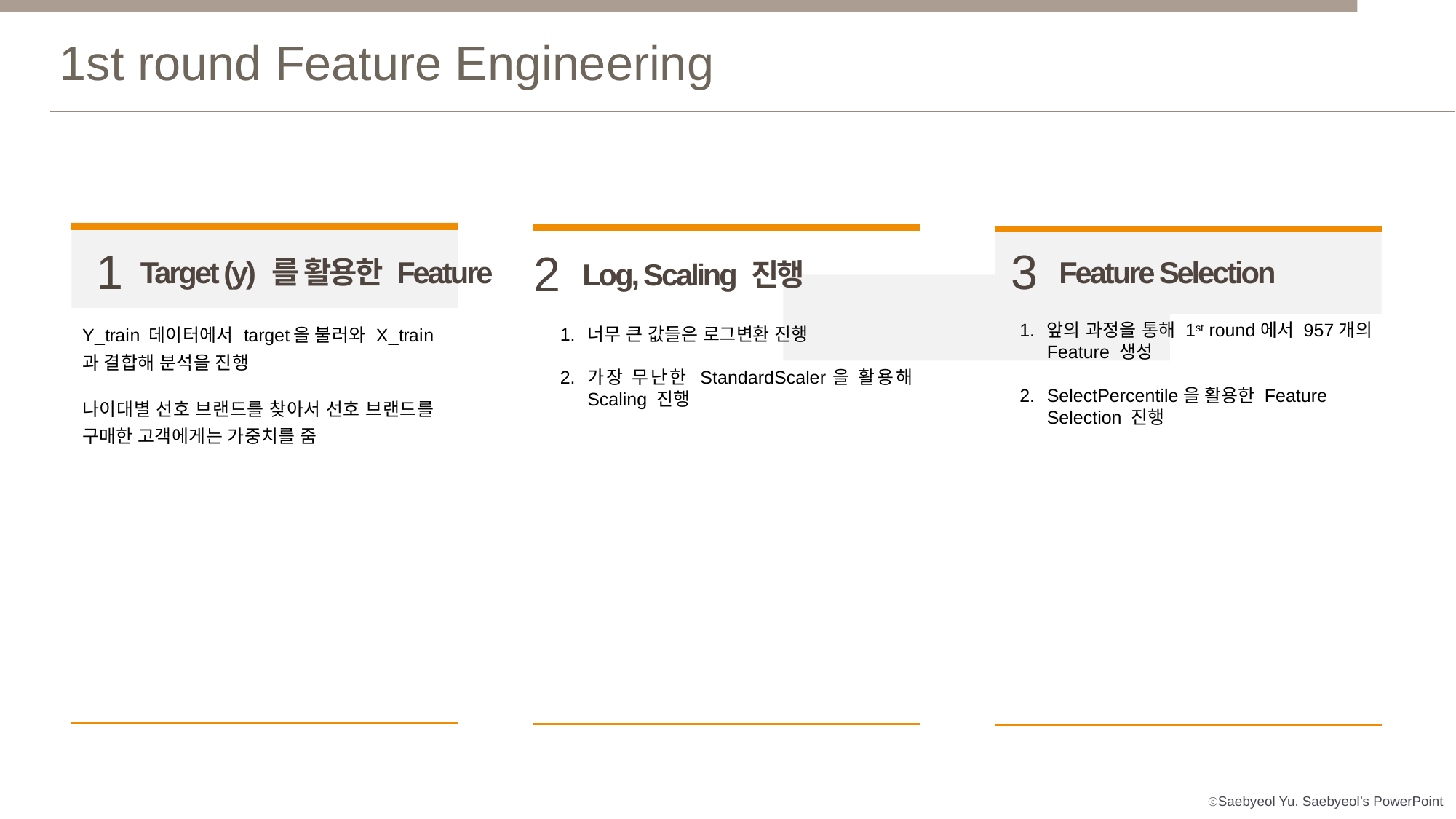

1st round Feature Engineering

1
Target (y) 를 활용한 Feature
3
Feature Selection
2
Log, Scaling 진행

### Chart

| Category |
|---|
앞의 과정을 통해 1st round에서 957개의 Feature 생성

SelectPercentile을 활용한 Feature Selection 진행
너무 큰 값들은 로그변환 진행

가장 무난한 StandardScaler을 활용해 Scaling 진행